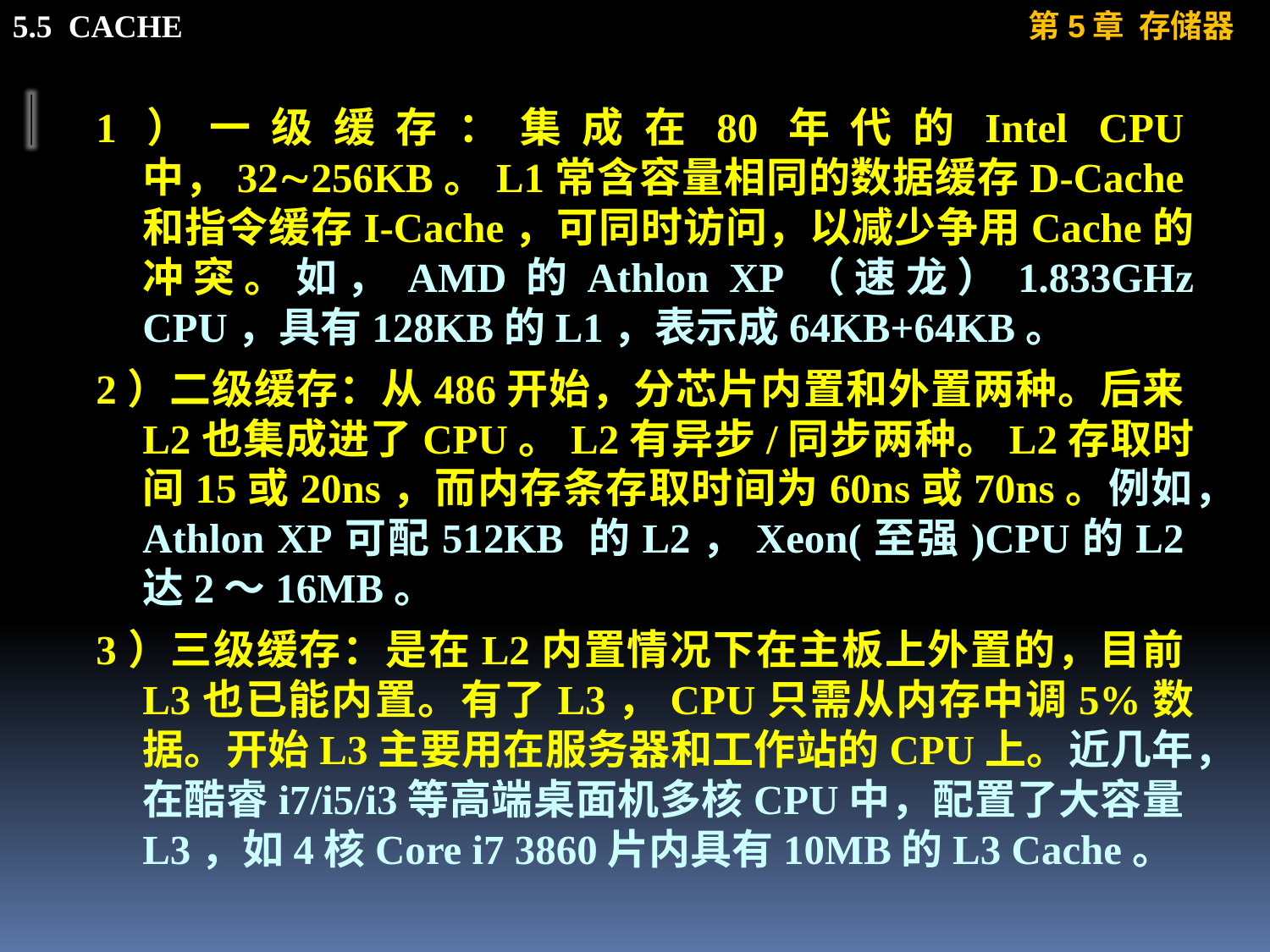

1）一级缓存：集成在80年代的Intel CPU中，32∼256KB。L1常含容量相同的数据缓存D-Cache和指令缓存I-Cache，可同时访问，以减少争用Cache的冲突。如，AMD的Athlon XP（速龙）1.833GHz CPU，具有128KB的L1，表示成64KB+64KB。
2）二级缓存：从486开始，分芯片内置和外置两种。后来L2也集成进了CPU。L2有异步/同步两种。L2存取时间15或20ns，而内存条存取时间为60ns或70ns。例如，Athlon XP可配512KB 的L2，Xeon(至强)CPU的L2达2～16MB。
3）三级缓存：是在L2内置情况下在主板上外置的，目前L3也已能内置。有了L3，CPU只需从内存中调5%数据。开始L3主要用在服务器和工作站的CPU上。近几年，在酷睿i7/i5/i3等高端桌面机多核CPU中，配置了大容量L3，如4核Core i7 3860片内具有10MB的L3 Cache。